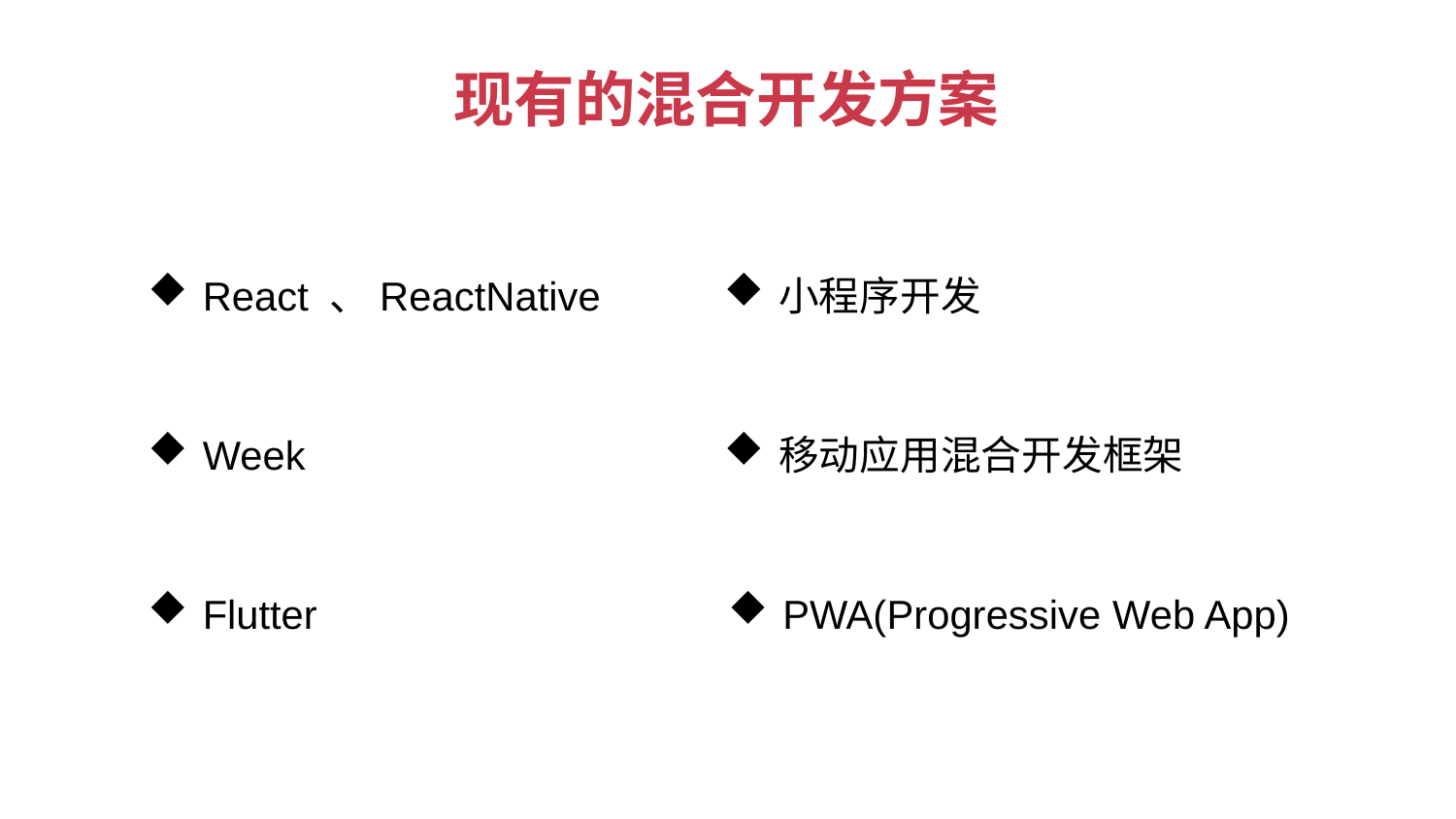

现有的混合开发方案
React 、ReactNative
小程序开发
Week
移动应用混合开发框架
Flutter
PWA(Progressive Web App)